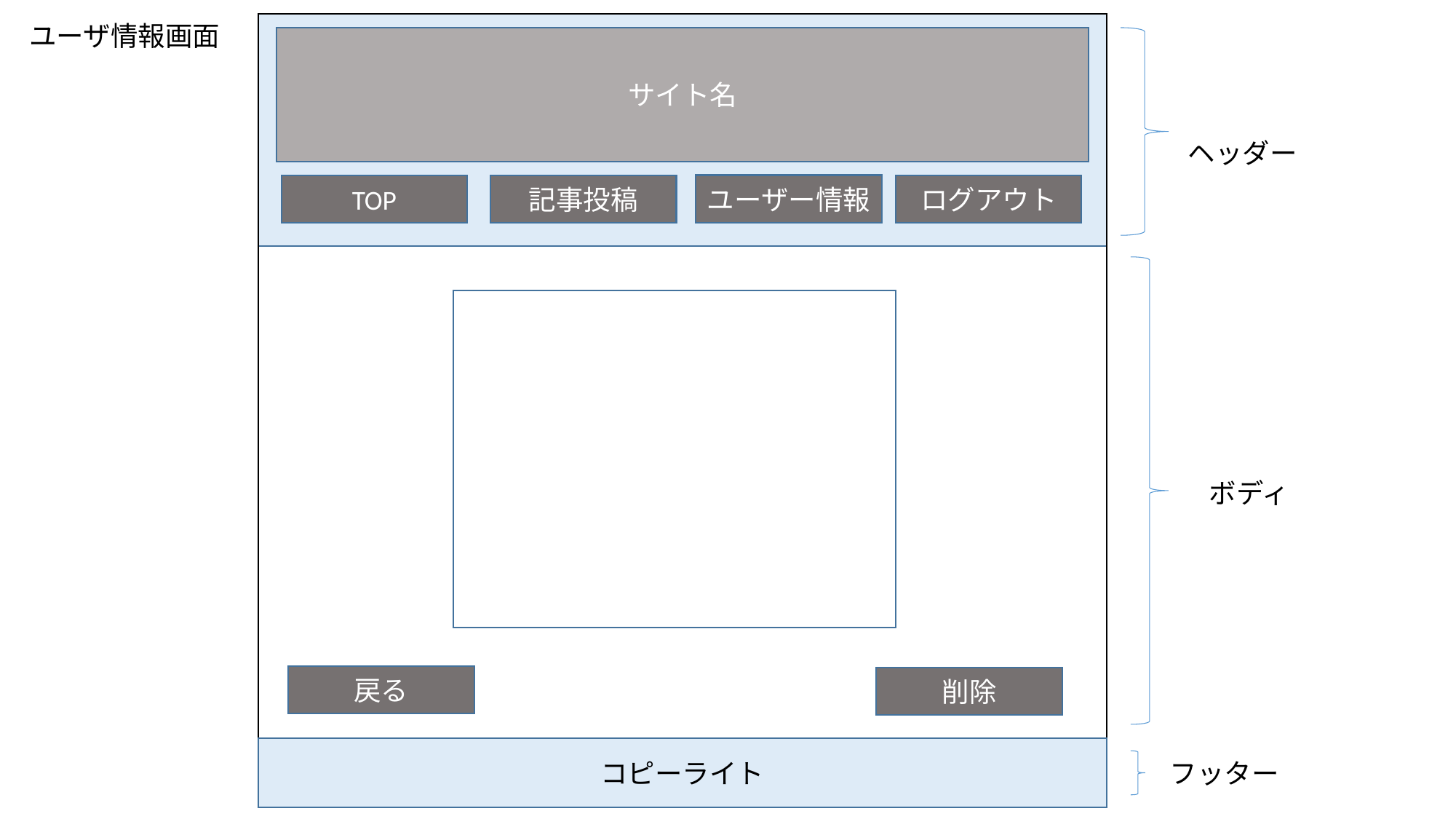

ユーザ情報画面

サイト名

ヘッダー
ユーザー情報
TOP
記事投稿
ログアウト

ゆー
ボディ
戻る
削除
コピーライト

フッター